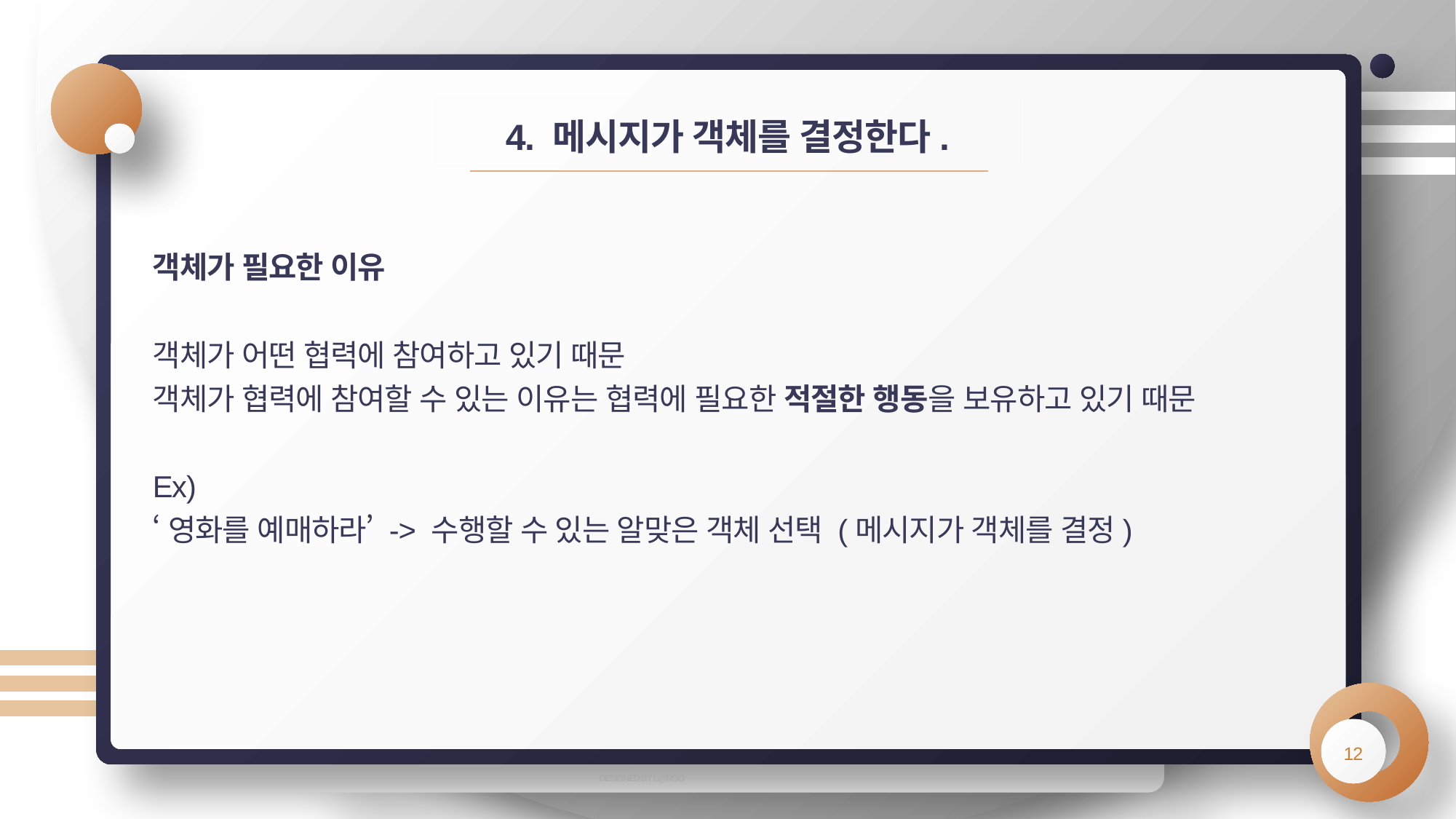

# 4. 메시지가 객체를 결정한다.

객체가 필요한 이유

객체가 어떤 협력에 참여하고 있기 때문
객체가 협력에 참여할 수 있는 이유는 협력에 필요한 적절한 행동을 보유하고 있기 때문

Ex)
‘영화를 예매하라’ -> 수행할 수 있는 알맞은 객체 선택 (메시지가 객체를 결정)

12
DESIGNED BY L@RGO